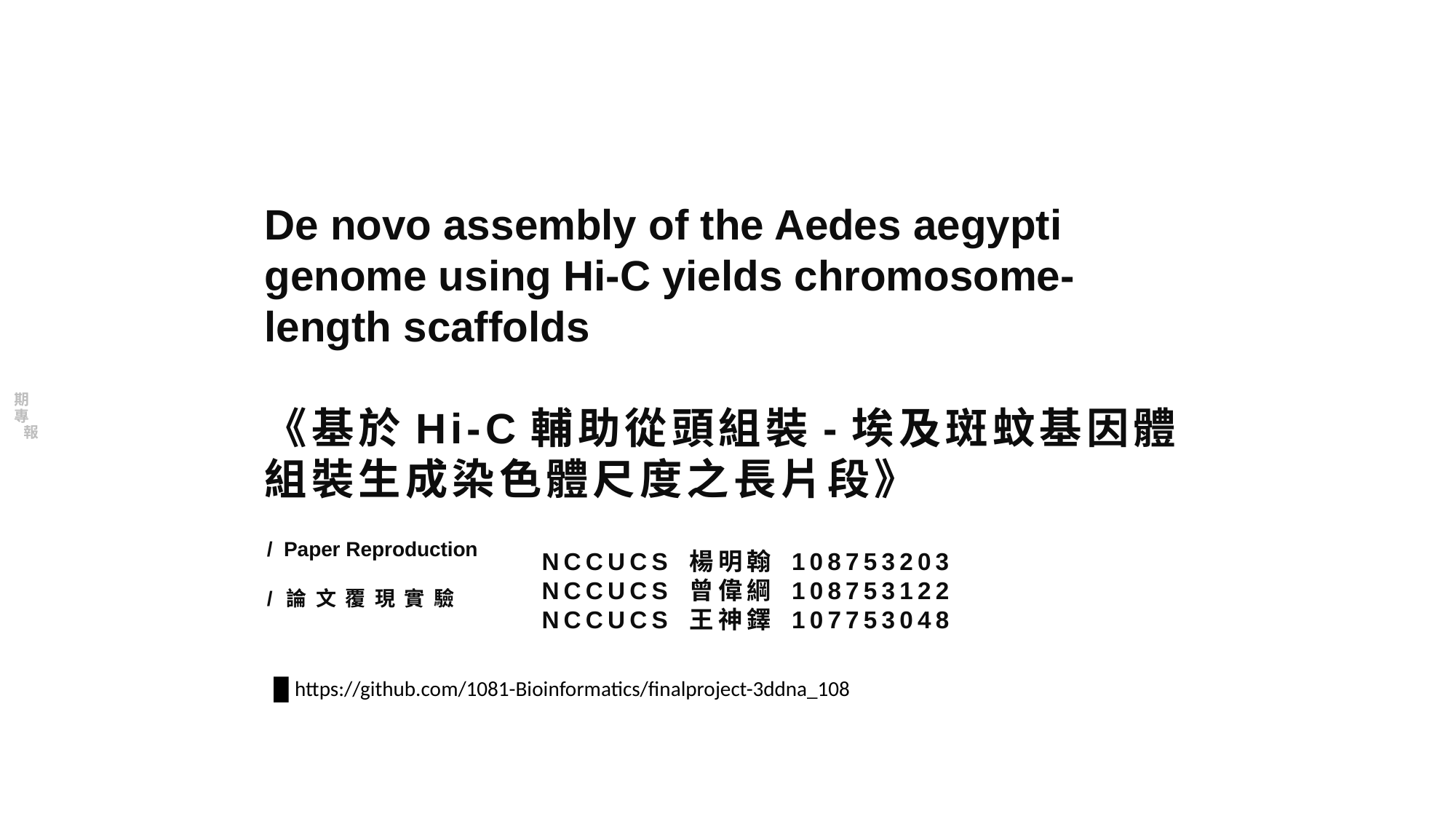

期末專題報告
De novo assembly of the Aedes aegypti genome using Hi-C yields chromosome-length scaffolds

《基於Hi-C輔助從頭組裝-埃及斑蚊基因體組裝生成染色體尺度之長片段》

/  Paper Reproduction

/論文覆現實驗

NCCUCS 楊明翰 108753203
NCCUCS 曾偉綱 108753122
NCCUCS 王神鐸 107753048
█ https://github.com/1081-Bioinformatics/finalproject-3ddna_108